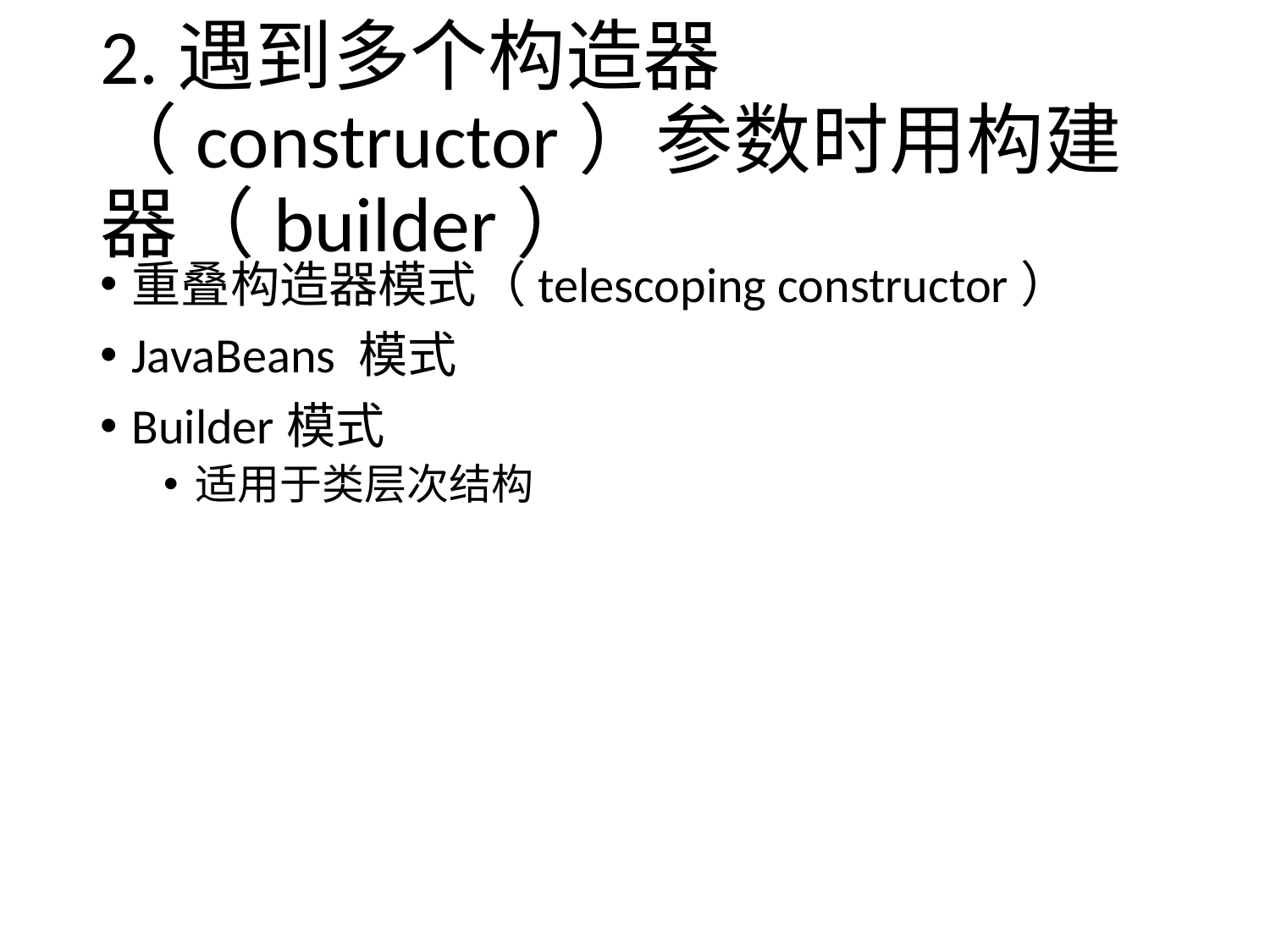

# 2.遇到多个构造器（constructor）参数时用构建器（builder）
重叠构造器模式（telescoping constructor）
JavaBeans 模式
Builder模式
适用于类层次结构